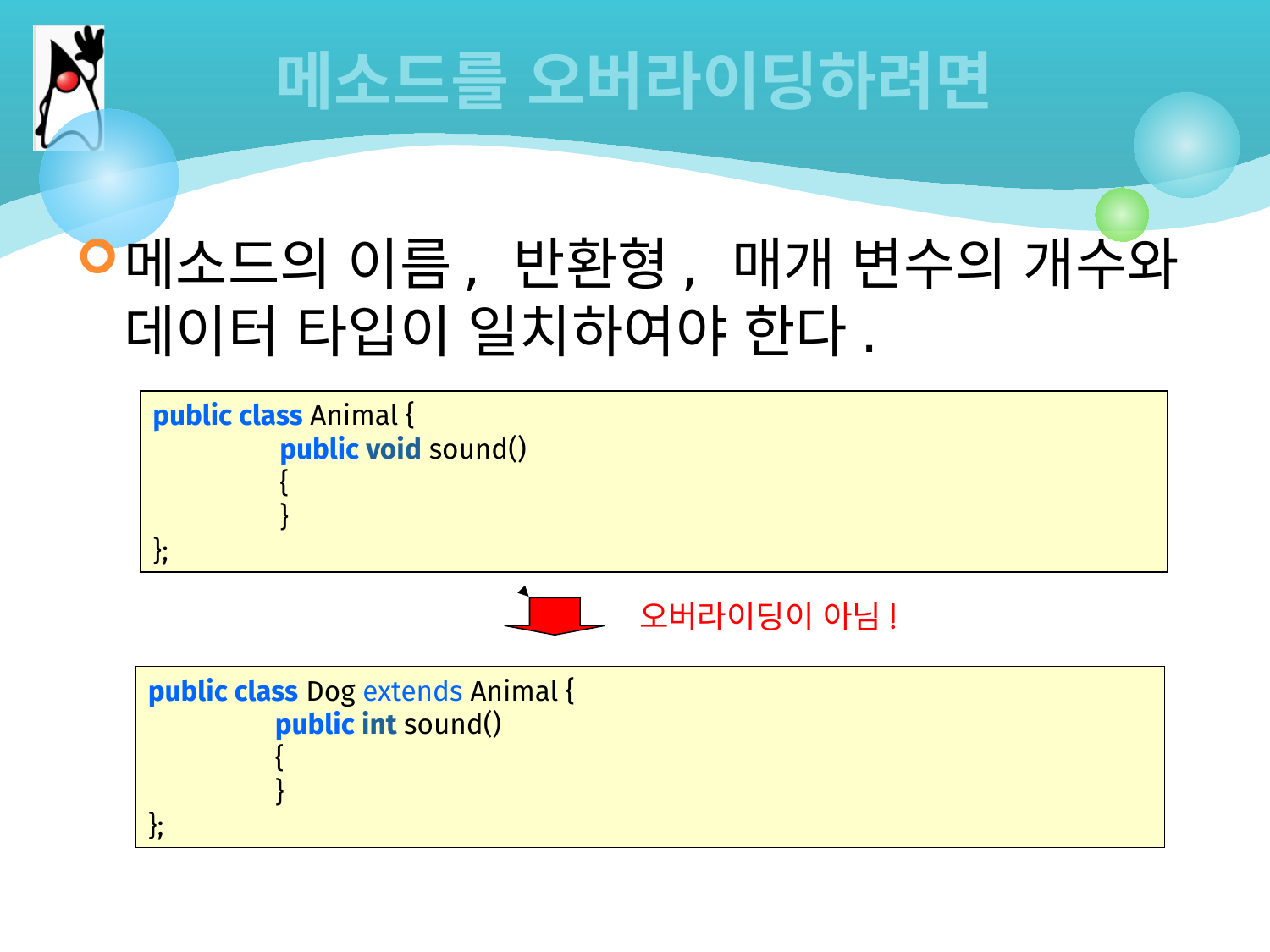

# 메소드를 오버라이딩하려면
메소드의 이름, 반환형, 매개 변수의 개수와 데이터 타입이 일치하여야 한다.
public class Animal {
	public void sound()
	{
	}
};
오버라이딩이 아님!

public class Dog extends Animal {
	public int sound()
	{
	}
};